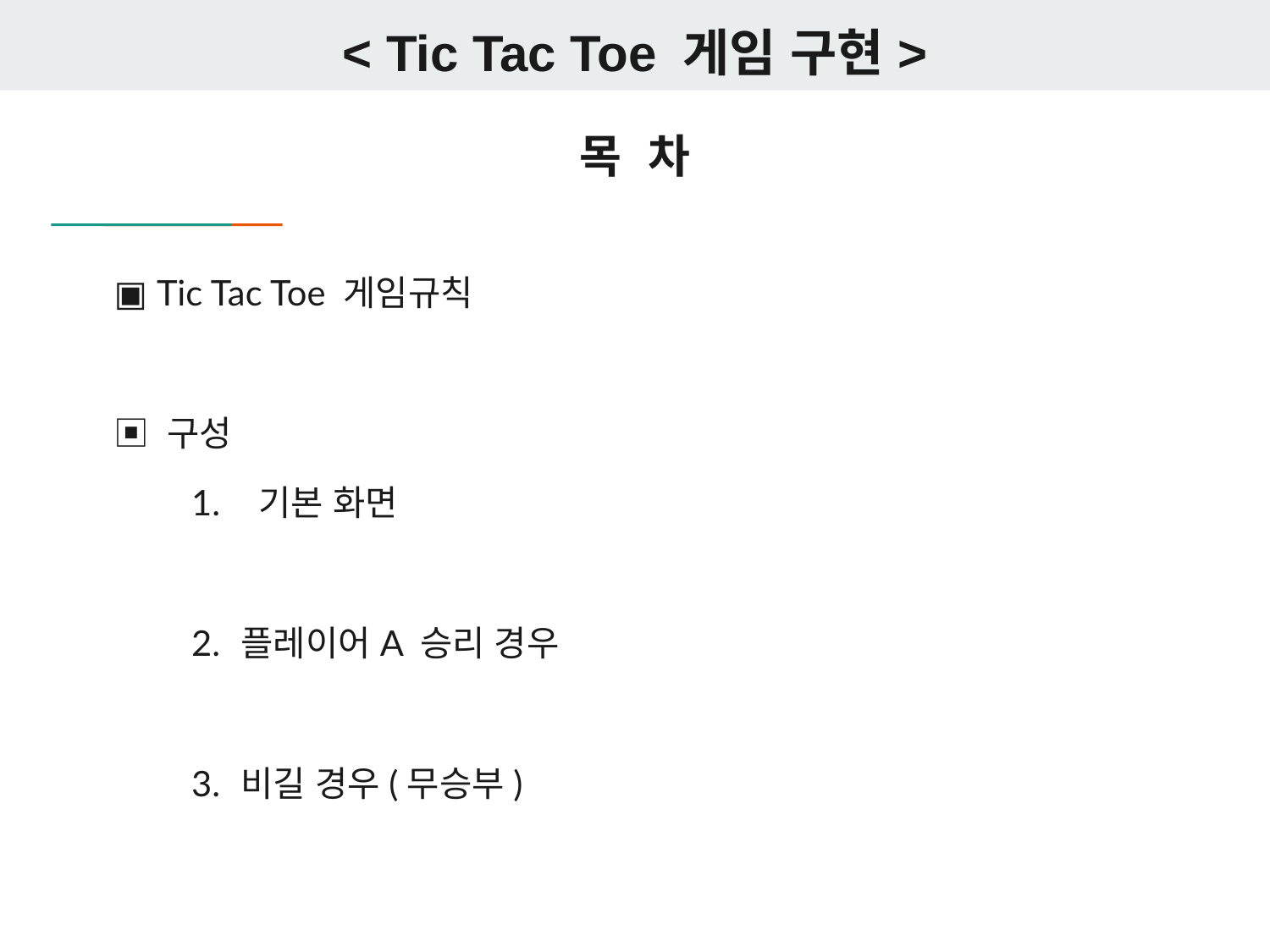

< Tic Tac Toe 게임 구현>
# 목  차
▣ Tic Tac Toe 게임규칙

▣ 구성
 기본 화면

플레이어A 승리 경우

비길 경우(무승부)